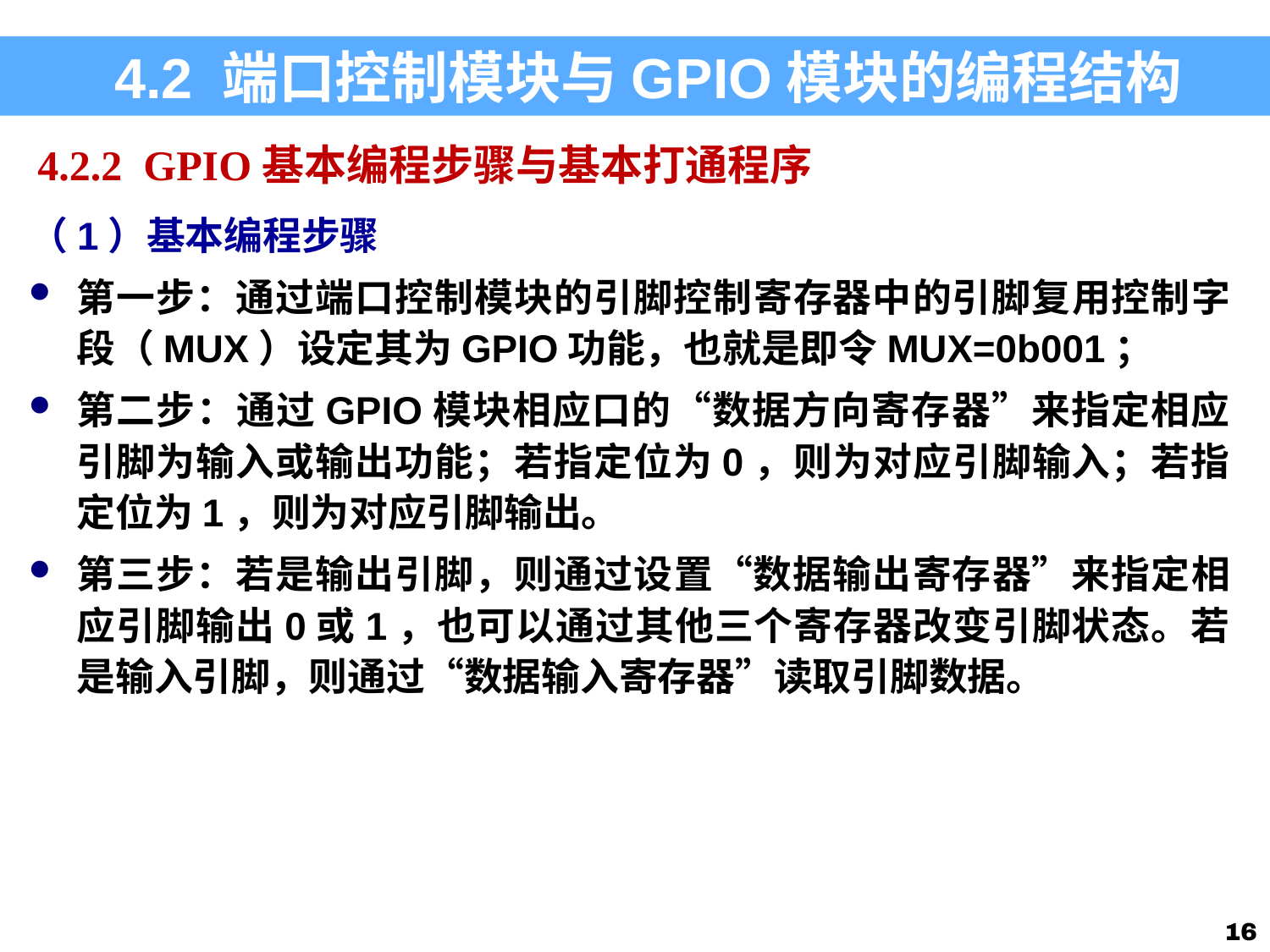

4.2 端口控制模块与GPIO模块的编程结构
4.2.2  GPIO基本编程步骤与基本打通程序
（1）基本编程步骤
第一步：通过端口控制模块的引脚控制寄存器中的引脚复用控制字段（MUX）设定其为GPIO功能，也就是即令MUX=0b001；
第二步：通过GPIO模块相应口的“数据方向寄存器”来指定相应引脚为输入或输出功能；若指定位为0，则为对应引脚输入；若指定位为1，则为对应引脚输出。
第三步：若是输出引脚，则通过设置“数据输出寄存器”来指定相应引脚输出0或1，也可以通过其他三个寄存器改变引脚状态。若是输入引脚，则通过“数据输入寄存器”读取引脚数据。
16